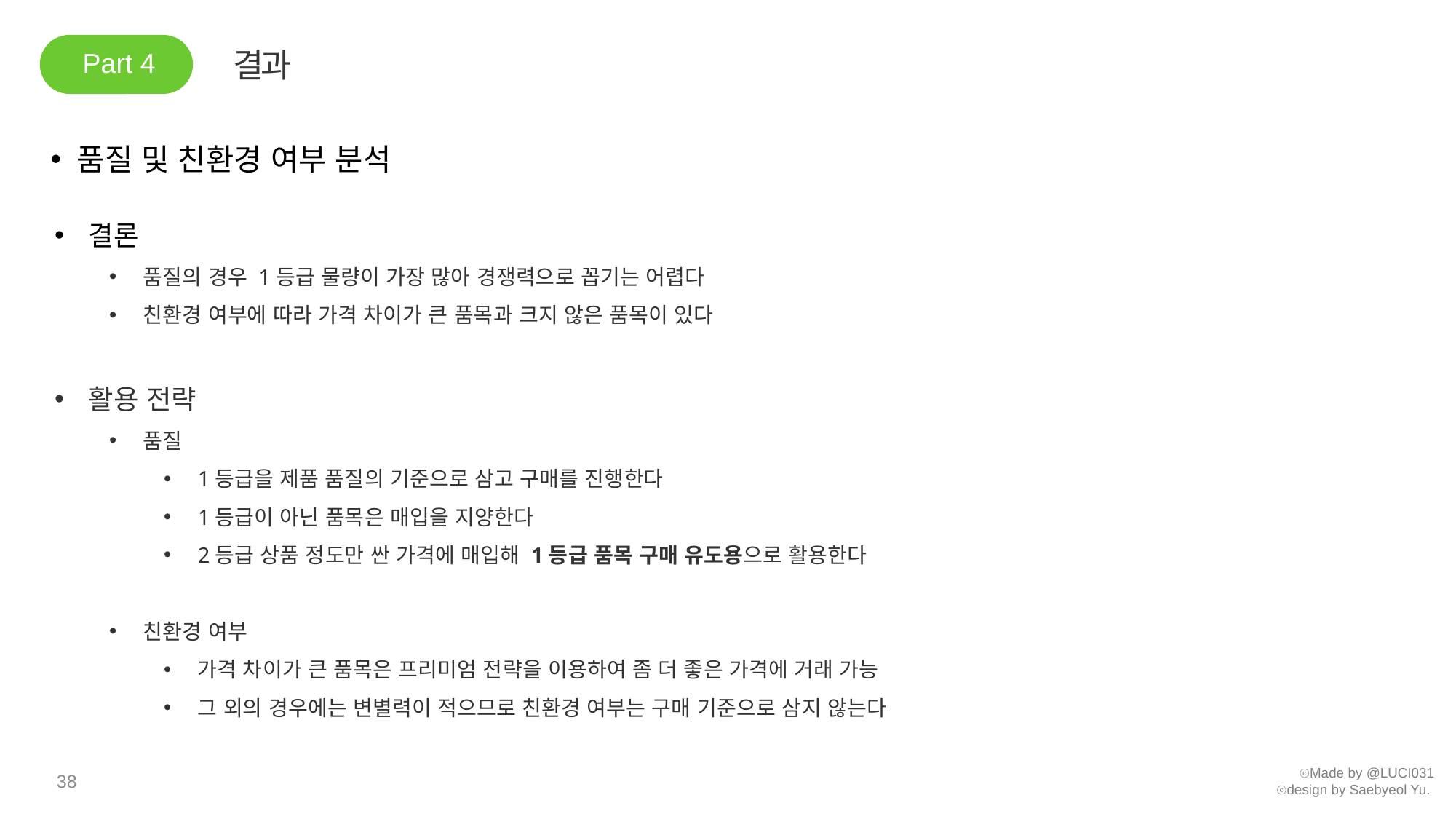

Part 4
결과
 품질 및 친환경 여부 분석
결론
품질의 경우 1등급 물량이 가장 많아 경쟁력으로 꼽기는 어렵다
친환경 여부에 따라 가격 차이가 큰 품목과 크지 않은 품목이 있다
활용 전략
품질
1등급을 제품 품질의 기준으로 삼고 구매를 진행한다
1등급이 아닌 품목은 매입을 지양한다
2등급 상품 정도만 싼 가격에 매입해 1등급 품목 구매 유도용으로 활용한다
친환경 여부
가격 차이가 큰 품목은 프리미엄 전략을 이용하여 좀 더 좋은 가격에 거래 가능
그 외의 경우에는 변별력이 적으므로 친환경 여부는 구매 기준으로 삼지 않는다
38